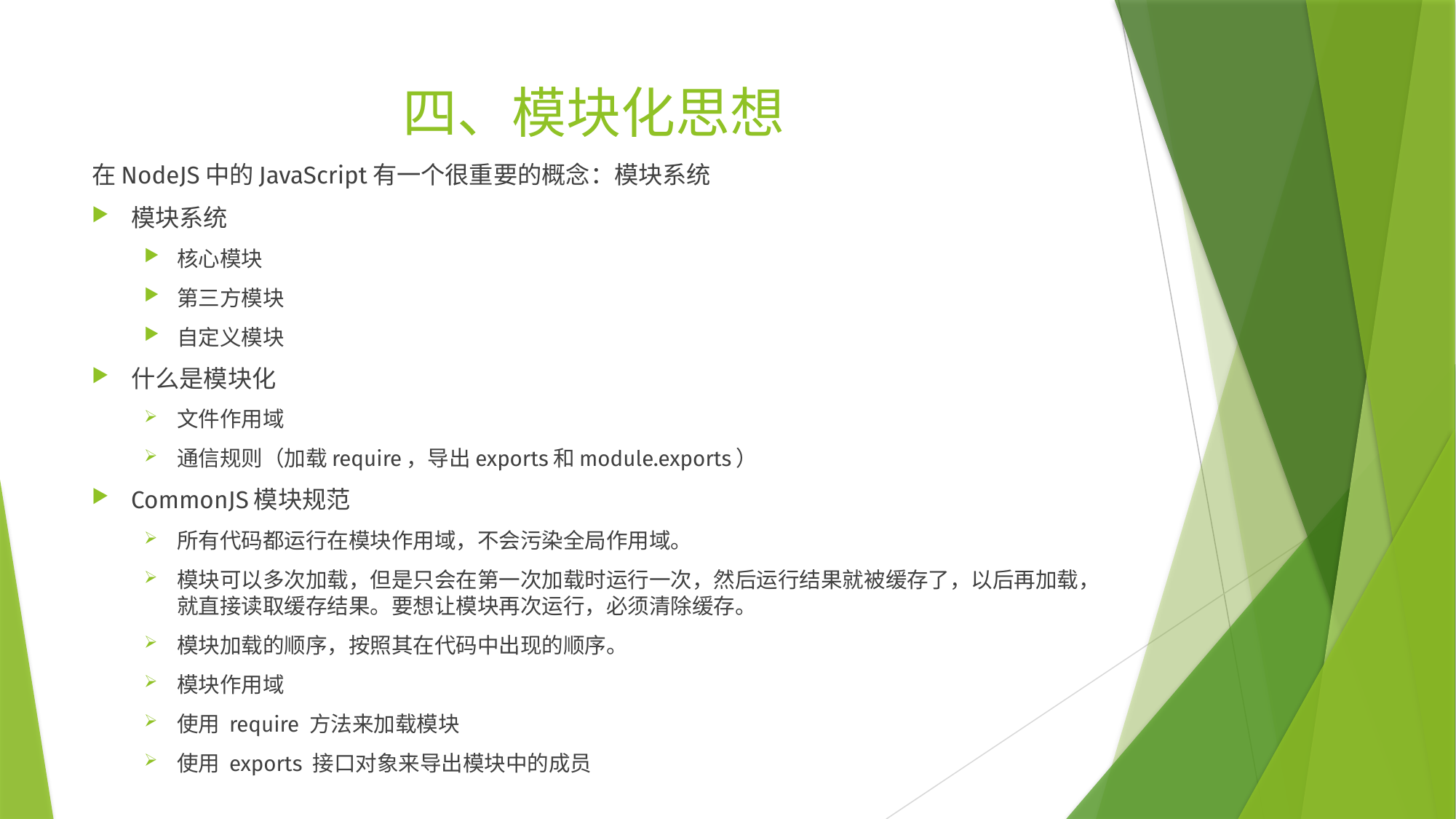

# 四、模块化思想
在NodeJS中的JavaScript有一个很重要的概念：模块系统
模块系统
核心模块
第三方模块
自定义模块
什么是模块化
文件作用域
通信规则（加载require，导出exports和module.exports）
CommonJS模块规范
所有代码都运行在模块作用域，不会污染全局作用域。
模块可以多次加载，但是只会在第一次加载时运行一次，然后运行结果就被缓存了，以后再加载，就直接读取缓存结果。要想让模块再次运行，必须清除缓存。
模块加载的顺序，按照其在代码中出现的顺序。
模块作用域
使用 require 方法来加载模块
使用 exports 接口对象来导出模块中的成员